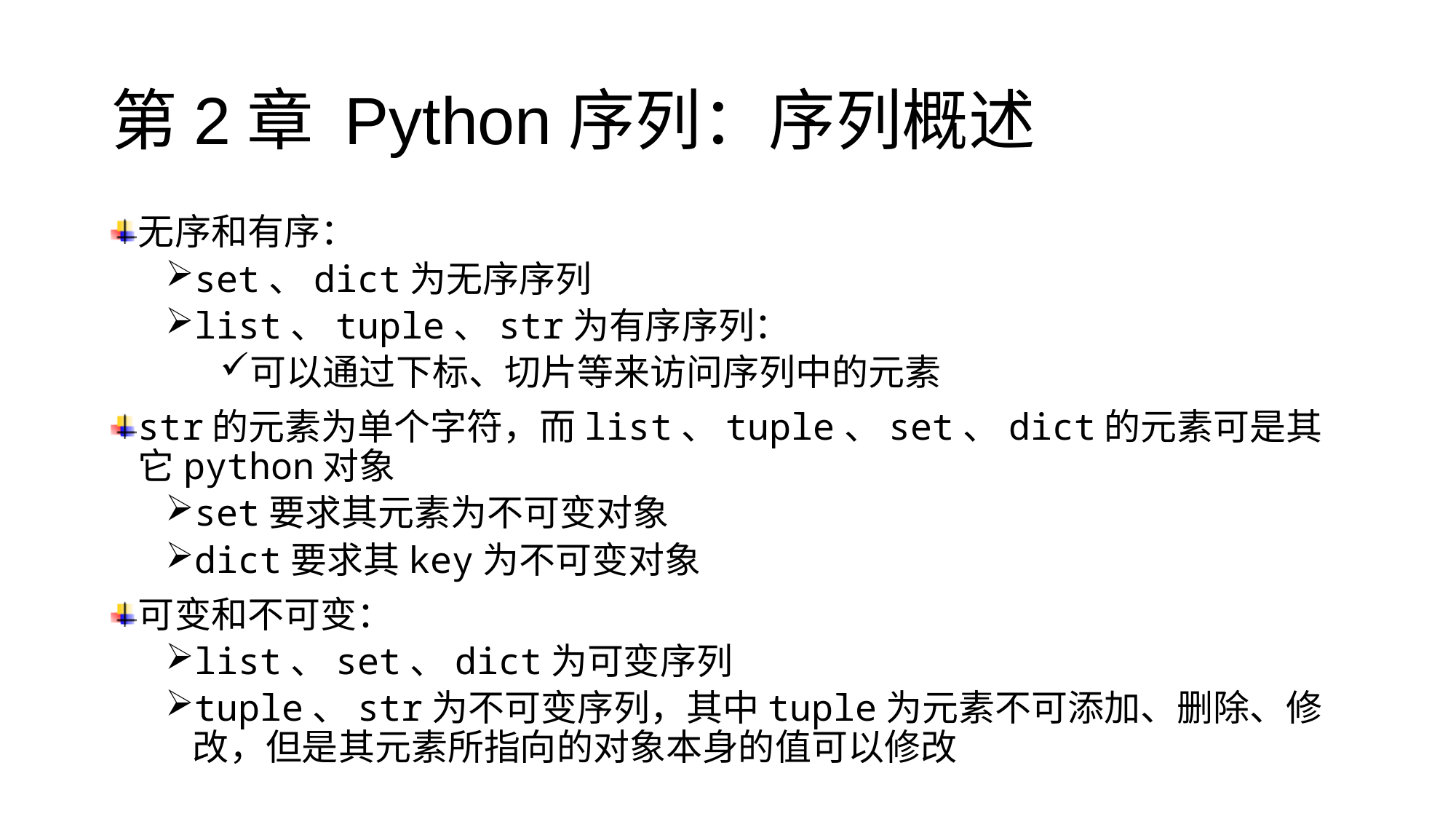

# 第2章 Python序列：序列概述
无序和有序：
set、dict为无序序列
list、tuple、str为有序序列：
可以通过下标、切片等来访问序列中的元素
str的元素为单个字符，而list、tuple、set、dict的元素可是其它python对象
set要求其元素为不可变对象
dict要求其key为不可变对象
可变和不可变：
list、set、dict为可变序列
tuple、str为不可变序列，其中tuple为元素不可添加、删除、修改，但是其元素所指向的对象本身的值可以修改